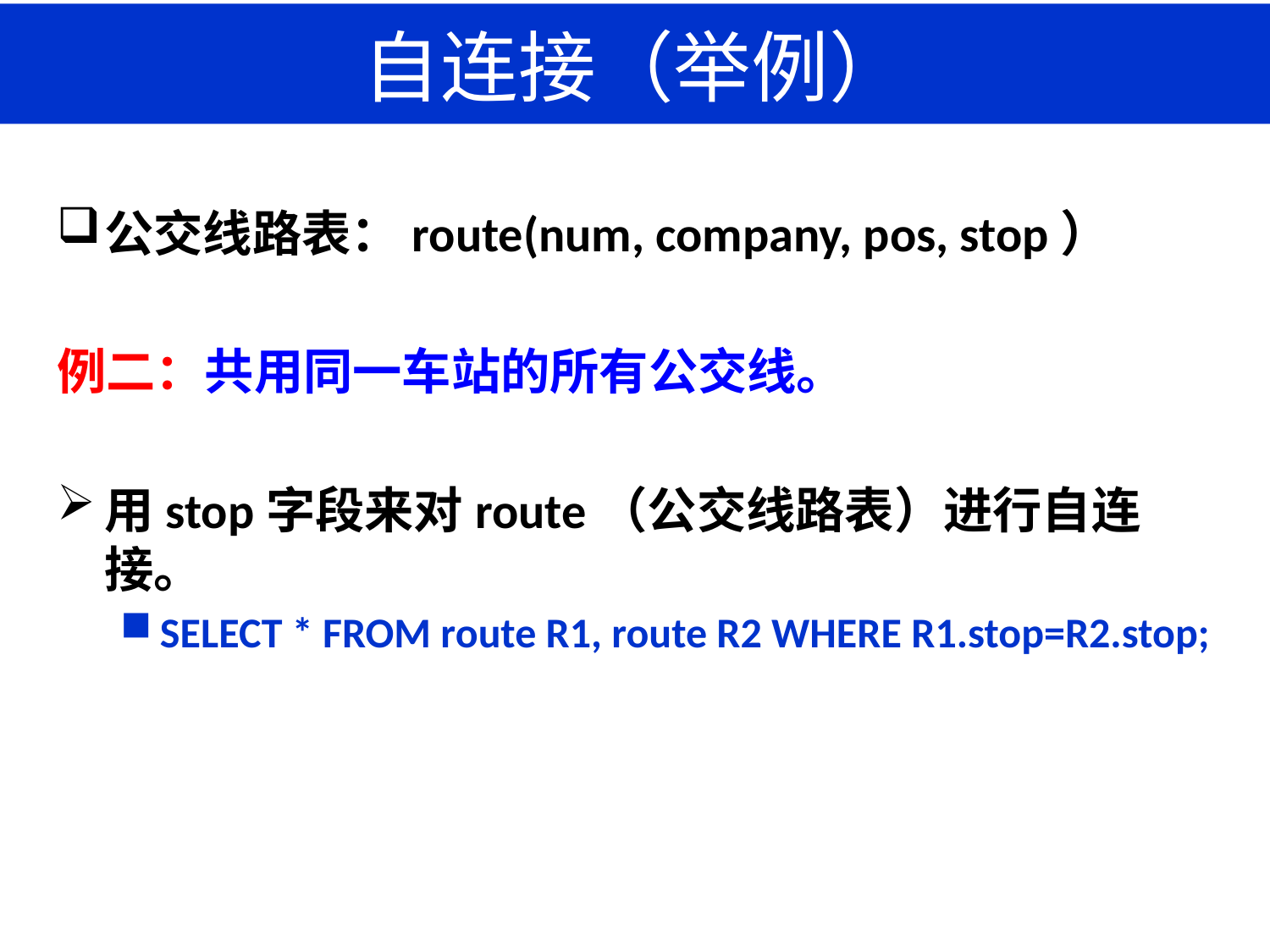

# 自连接（举例）
公交线路表：route(num, company, pos, stop）

例二：共用同一车站的所有公交线。

用stop字段来对route（公交线路表）进行自连接。
SELECT * FROM route R1, route R2 WHERE R1.stop=R2.stop;